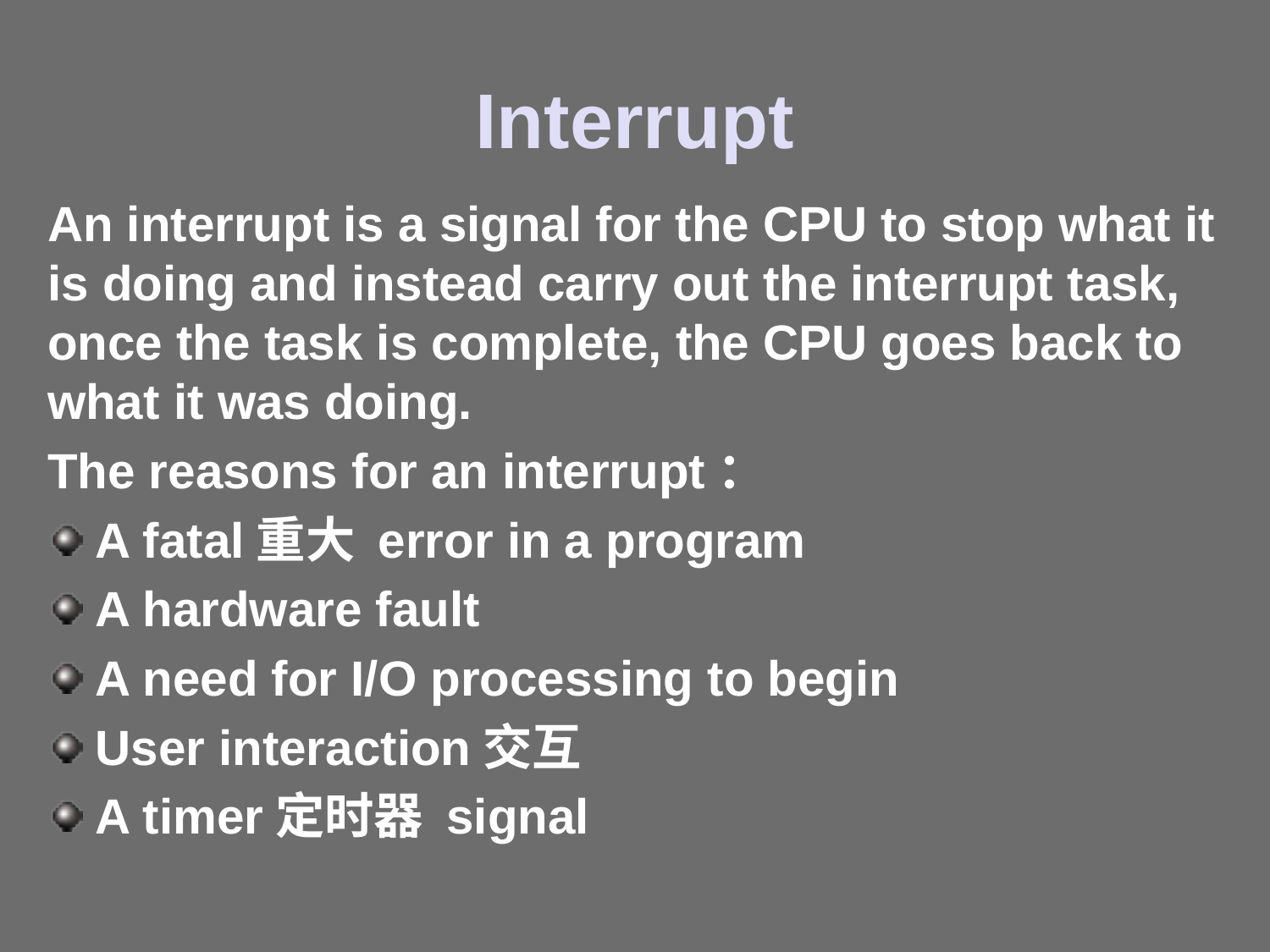

# Interrupt
An interrupt is a signal for the CPU to stop what it is doing and instead carry out the interrupt task, once the task is complete, the CPU goes back to what it was doing.
The reasons for an interrupt：
A fatal重大 error in a program
A hardware fault
A need for I/O processing to begin
User interaction交互
A timer定时器 signal